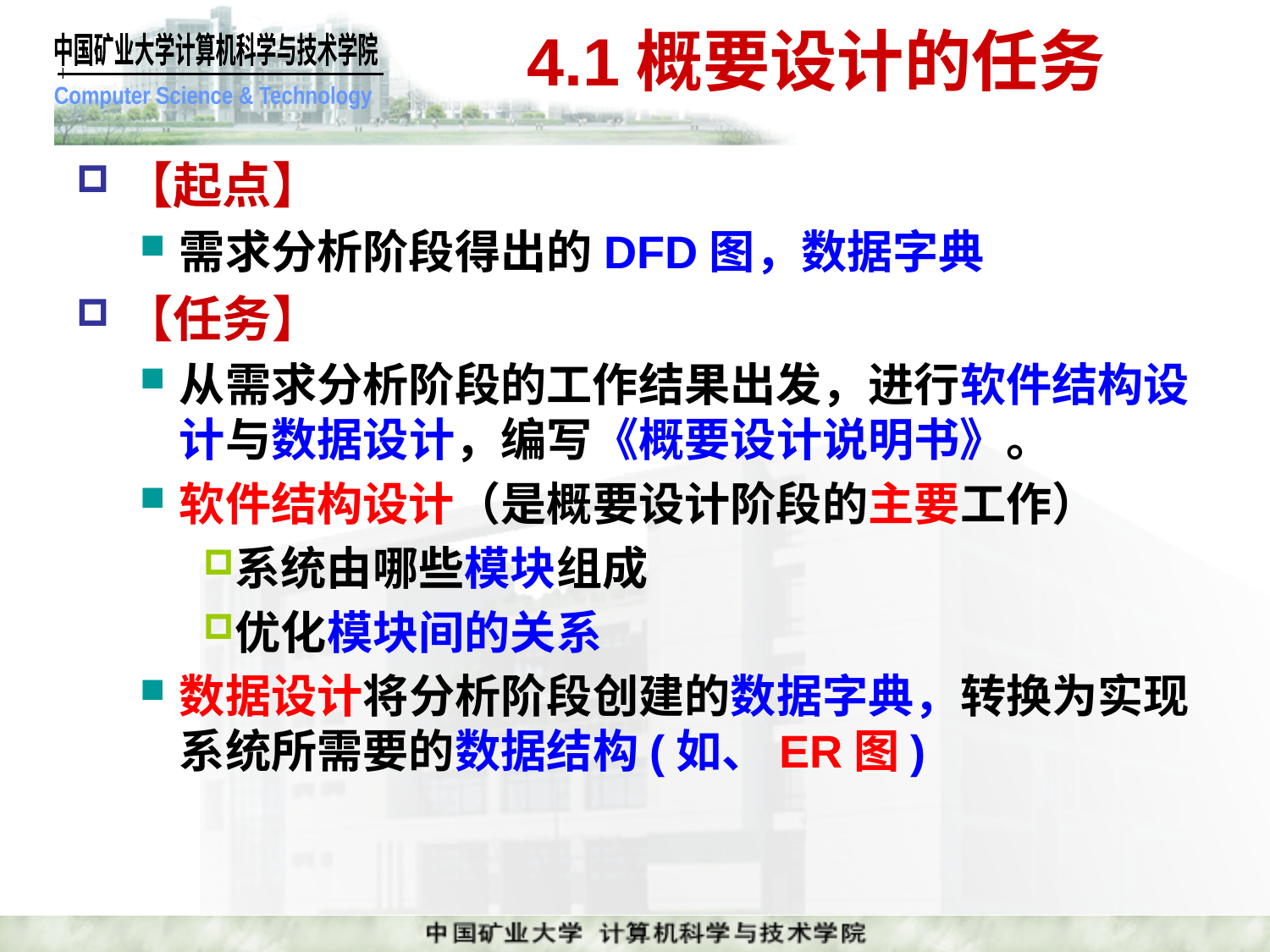

# 4.1概要设计的任务
【起点】
需求分析阶段得出的DFD图，数据字典
【任务】
从需求分析阶段的工作结果出发，进行软件结构设计与数据设计，编写《概要设计说明书》。
软件结构设计（是概要设计阶段的主要工作）
系统由哪些模块组成
优化模块间的关系
数据设计将分析阶段创建的数据字典，转换为实现系统所需要的数据结构(如、ER图)
3